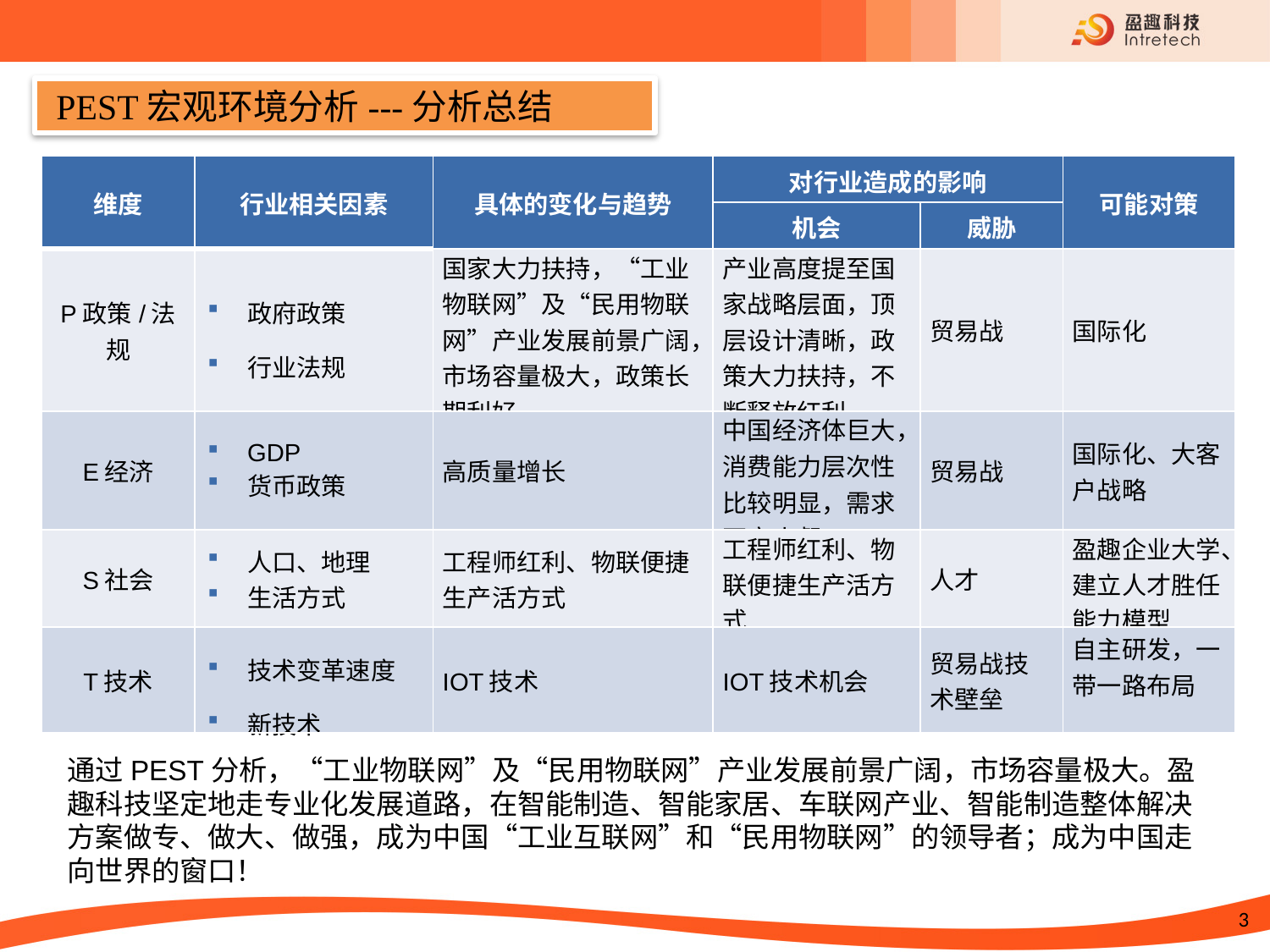

PEST宏观环境分析---分析总结
| 维度 | 行业相关因素 | 具体的变化与趋势 | 对行业造成的影响 |  | 可能对策 |
| --- | --- | --- | --- | --- | --- |
|  |  |  | 机会 | 威胁 |  |
| P政策/法规 | 政府政策 行业法规 | 国家大力扶持，“工业物联网”及“民用物联网”产业发展前景广阔，市场容量极大，政策长期利好。 | 产业高度提至国家战略层面，顶层设计清晰，政策大力扶持，不断释放红利。 | 贸易战 | 国际化 |
| E经济 | GDP 货币政策 | 高质量增长 | 中国经济体巨大，消费能力层次性比较明显，需求不容小觑 | 贸易战 | 国际化、大客户战略 |
| S社会 | 人口、地理 生活方式 | 工程师红利、物联便捷生产活方式 | 工程师红利、物联便捷生产活方式 | 人才 | 盈趣企业大学、建立人才胜任能力模型 |
| T技术 | 技术变革速度 新技术 | IOT技术 | IOT技术机会 | 贸易战技术壁垒 | 自主研发，一带一路布局 |
通过PEST分析，“工业物联网”及“民用物联网”产业发展前景广阔，市场容量极大。盈趣科技坚定地走专业化发展道路，在智能制造、智能家居、车联网产业、智能制造整体解决方案做专、做大、做强，成为中国“工业互联网”和“民用物联网”的领导者；成为中国走向世界的窗口！